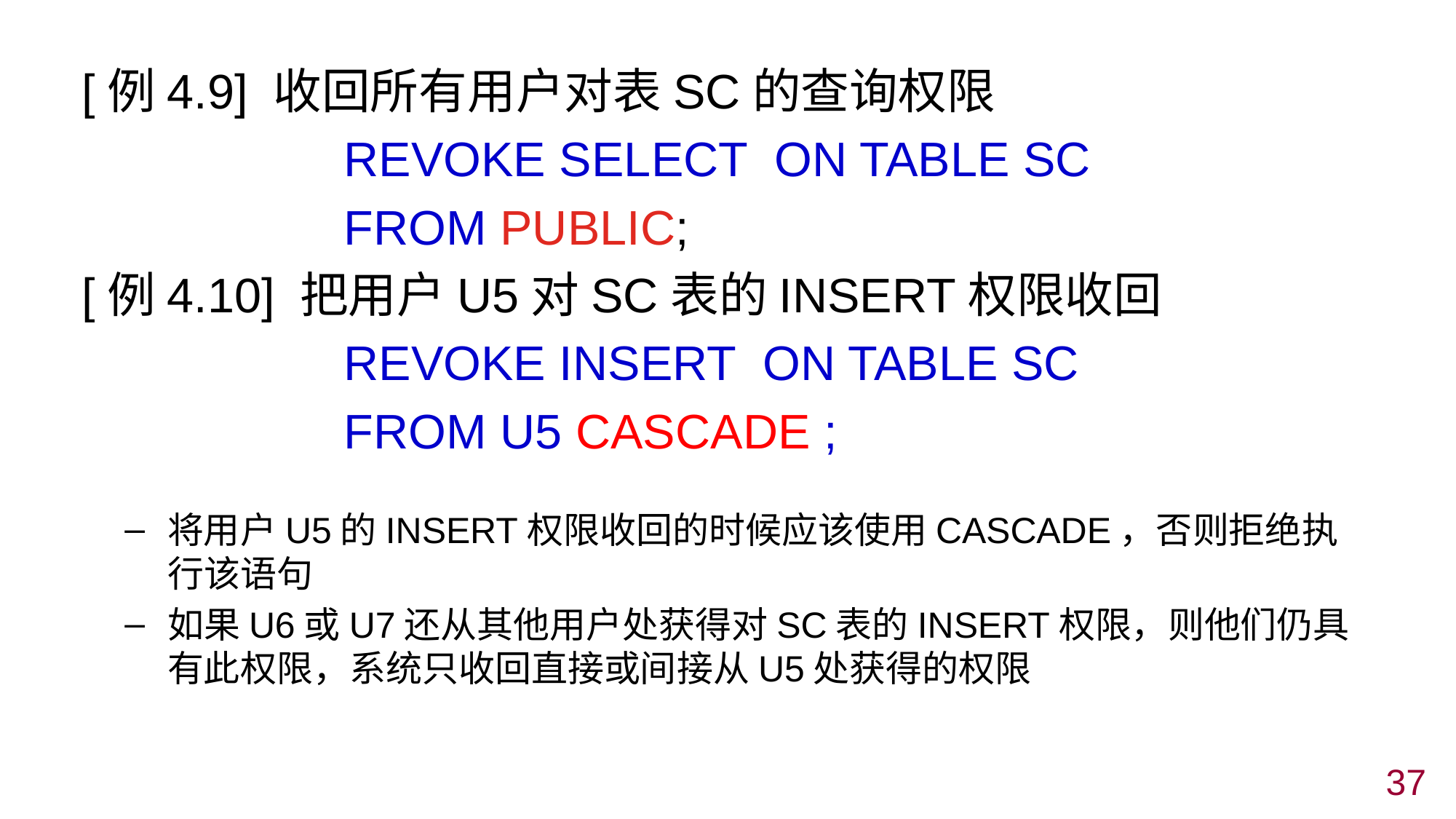

[例4.9] 收回所有用户对表SC的查询权限
		         REVOKE SELECT  ON TABLE SC
		         FROM PUBLIC;
[例4.10] 把用户U5对SC表的INSERT权限收回
		         REVOKE INSERT  ON TABLE SC
		         FROM U5 CASCADE ;

将用户U5的INSERT权限收回的时候应该使用CASCADE，否则拒绝执行该语句
如果U6或U7还从其他用户处获得对SC表的INSERT权限，则他们仍具有此权限，系统只收回直接或间接从U5处获得的权限
37